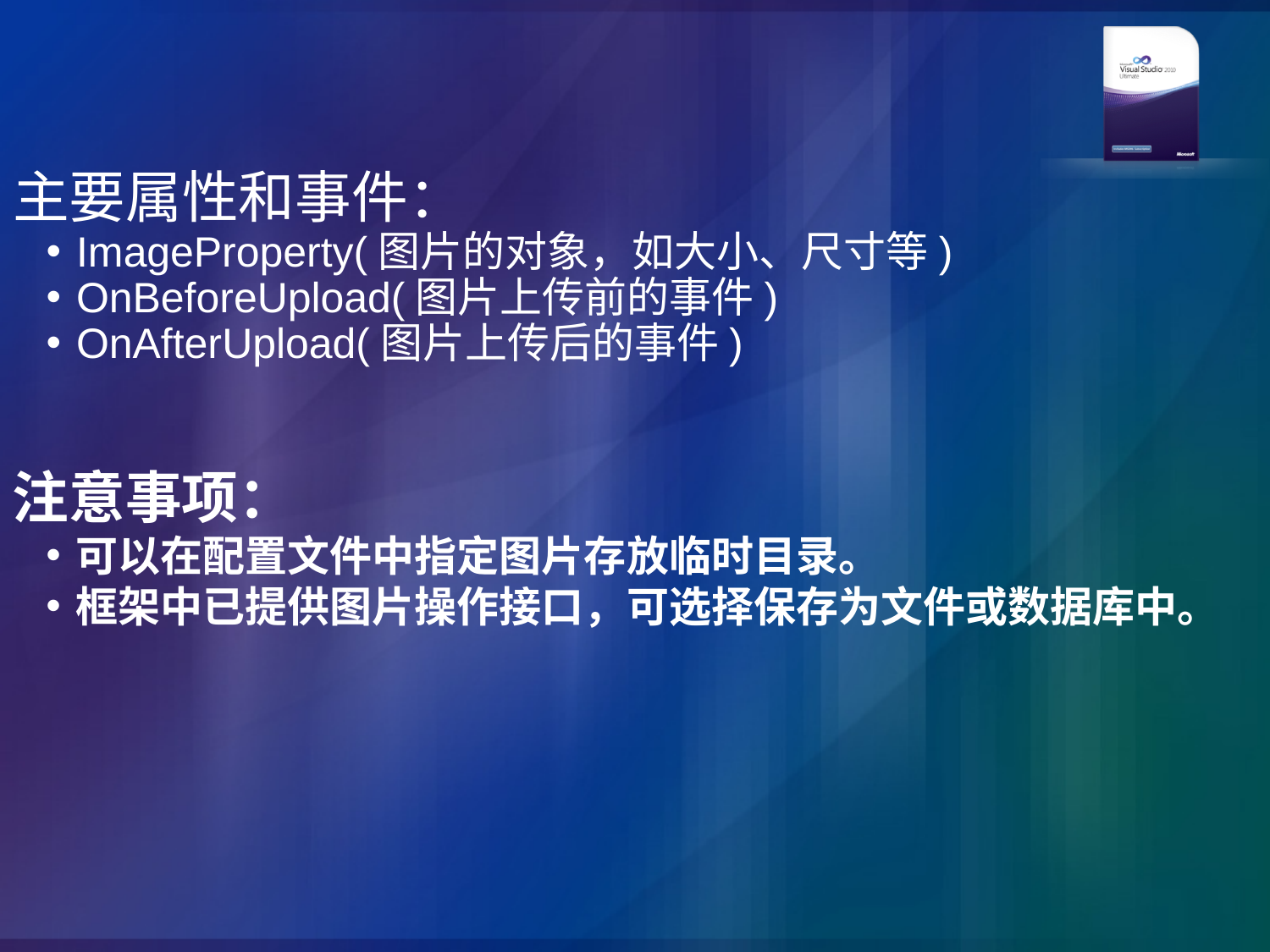

主要属性和事件：
ImageProperty(图片的对象，如大小、尺寸等)
OnBeforeUpload(图片上传前的事件)
OnAfterUpload(图片上传后的事件)

注意事项：
可以在配置文件中指定图片存放临时目录。
框架中已提供图片操作接口，可选择保存为文件或数据库中。